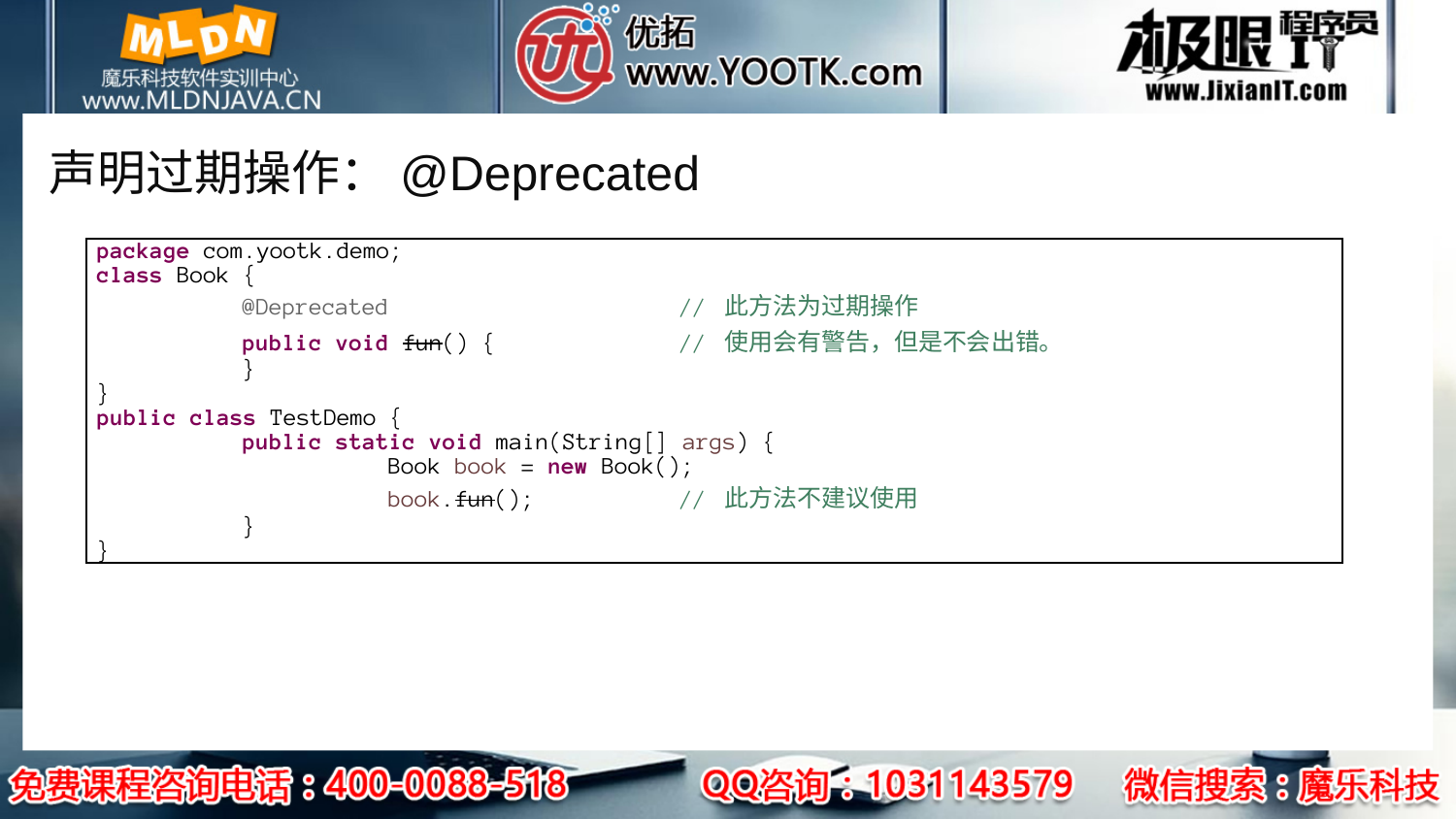

# 声明过期操作：@Deprecated
| package com.yootk.demo; class Book { @Deprecated // 此方法为过期操作 public void fun() { // 使用会有警告，但是不会出错。 } } public class TestDemo { public static void main(String[] args) { Book book = new Book(); book.fun(); // 此方法不建议使用 } } |
| --- |